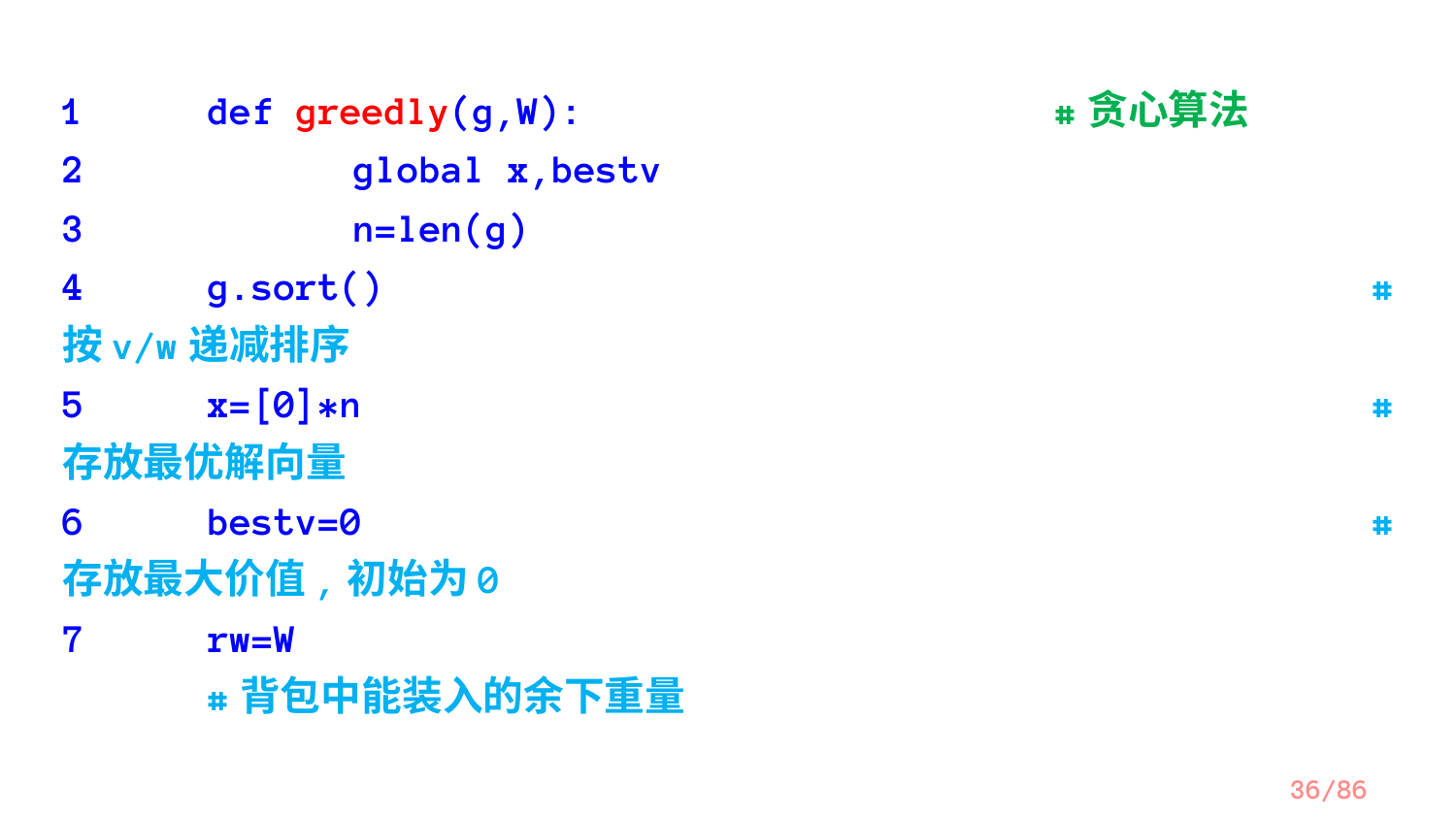

1	def greedly(g,W):		            #贪心算法
2 		global x,bestv
3 		n=len(g)
4  	g.sort()        						#按v/w递减排序
5  	x=[0]*n             					#存放最优解向量
6  	bestv=0					            	#存放最大价值,初始为0
7  	rw=W								      	#背包中能装入的余下重量
36/86